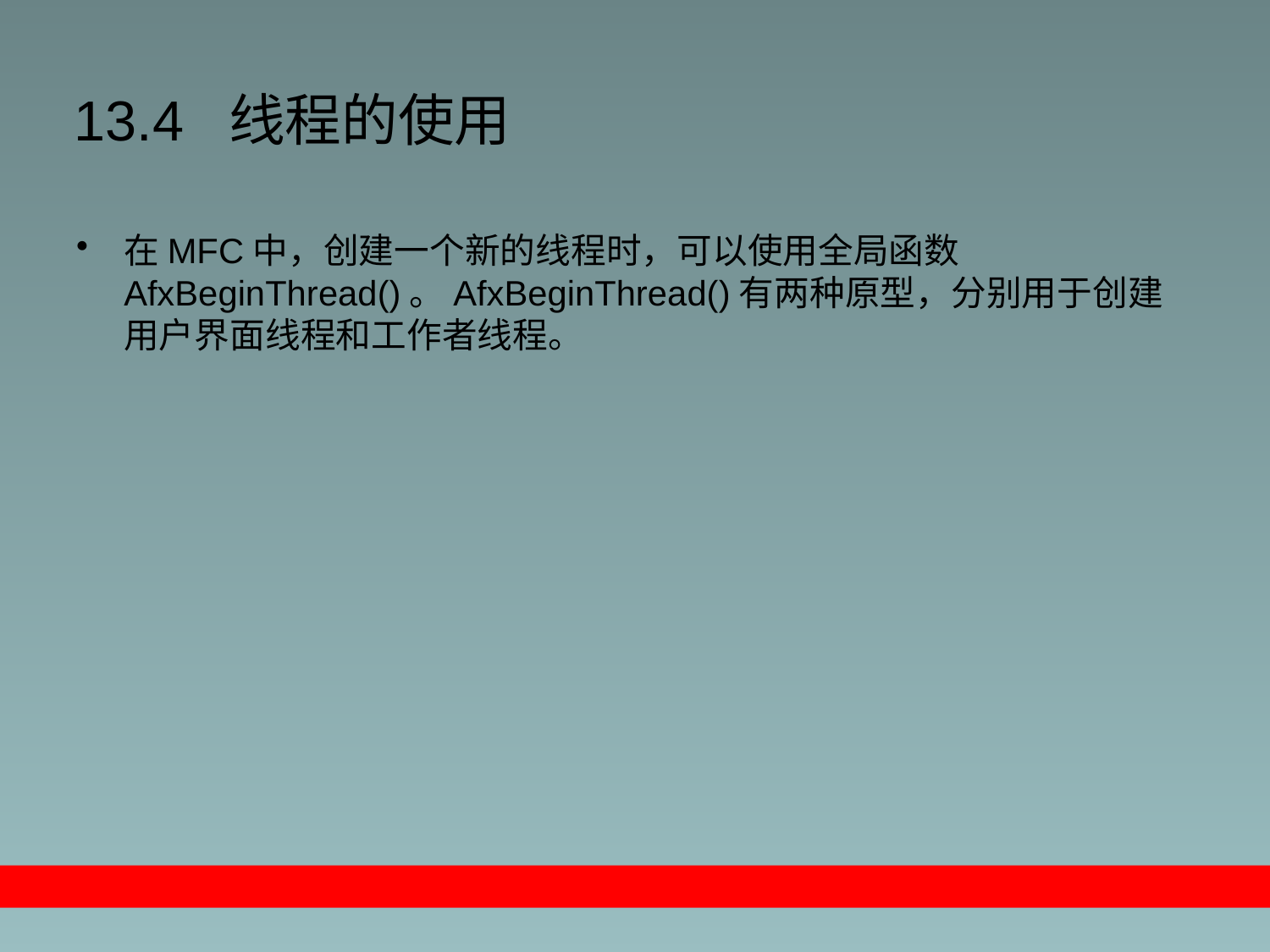

# 13.4  线程的使用
在MFC中，创建一个新的线程时，可以使用全局函数AfxBeginThread()。AfxBeginThread()有两种原型，分别用于创建用户界面线程和工作者线程。